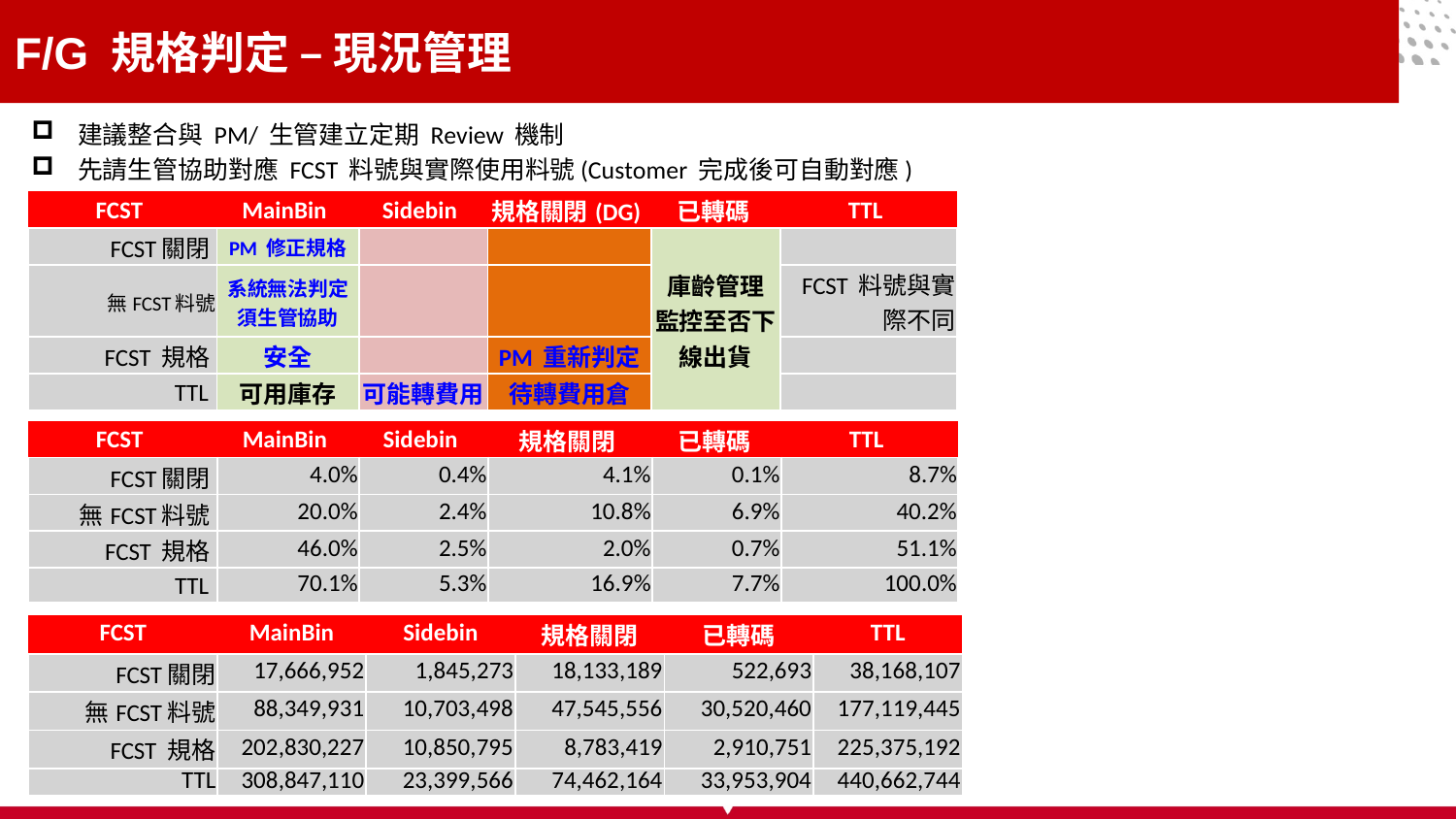

# F/G 規格判定 – 現況管理
建議整合與 PM/ 生管建立定期 Review 機制
先請生管協助對應 FCST 料號與實際使用料號(Customer 完成後可自動對應)
| FCST | MainBin | Sidebin | 規格關閉(DG) | 已轉碼 | TTL |
| --- | --- | --- | --- | --- | --- |
| FCST關閉 | PM 修正規格 |  |  | 庫齡管理 監控至否下線出貨 |  |
| 無FCST料號 | 系統無法判定 須生管協助 |  |  |  | FCST 料號與實際不同 |
| FCST 規格 | 安全 |  | PM 重新判定 |  |  |
| TTL | 可用庫存 | 可能轉費用 | 待轉費用倉 |  |  |
| FCST | MainBin | Sidebin | 規格關閉 | 已轉碼 | TTL |
| --- | --- | --- | --- | --- | --- |
| FCST關閉 | 4.0% | 0.4% | 4.1% | 0.1% | 8.7% |
| 無FCST料號 | 20.0% | 2.4% | 10.8% | 6.9% | 40.2% |
| FCST 規格 | 46.0% | 2.5% | 2.0% | 0.7% | 51.1% |
| TTL | 70.1% | 5.3% | 16.9% | 7.7% | 100.0% |
| FCST | MainBin | Sidebin | 規格關閉 | 已轉碼 | TTL |
| --- | --- | --- | --- | --- | --- |
| FCST關閉 | 17,666,952 | 1,845,273 | 18,133,189 | 522,693 | 38,168,107 |
| 無FCST料號 | 88,349,931 | 10,703,498 | 47,545,556 | 30,520,460 | 177,119,445 |
| FCST 規格 | 202,830,227 | 10,850,795 | 8,783,419 | 2,910,751 | 225,375,192 |
| TTL | 308,847,110 | 23,399,566 | 74,462,164 | 33,953,904 | 440,662,744 |